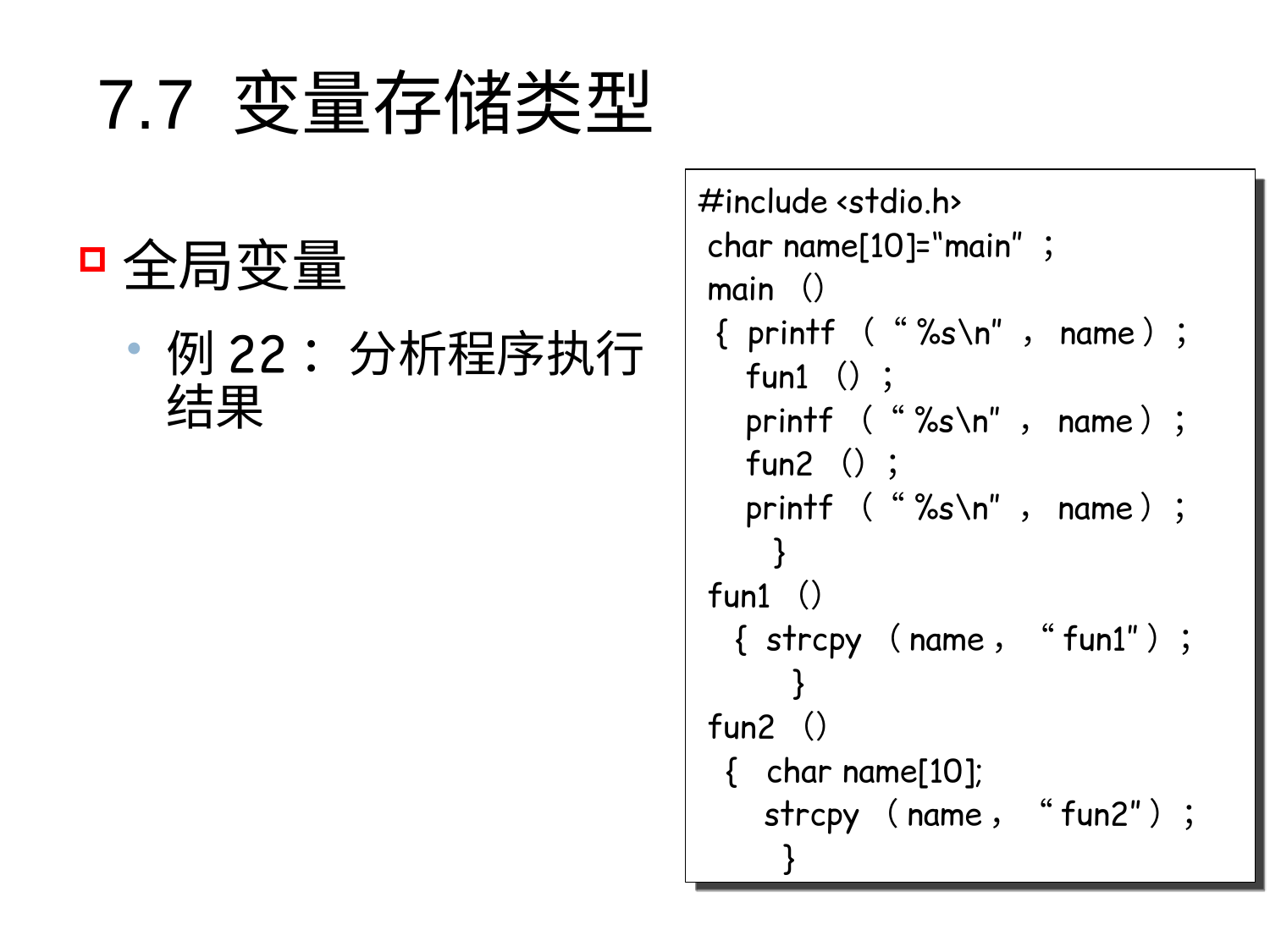

# 7.7 变量存储类型
#include <stdio.h>
 char name[10]=“main” ；
 main（）
  {  printf（“%s\n” ，name）；
     fun1（）；
     printf（“%s\n” ，name）；
     fun2（）；
     printf（“%s\n” ，name）；
        }
 fun1（）
    {  strcpy（name，“fun1”）；
          }
 fun2（）
   {   char name[10];
       strcpy（name，“fun2”）；
         }
全局变量
例22：分析程序执行结果